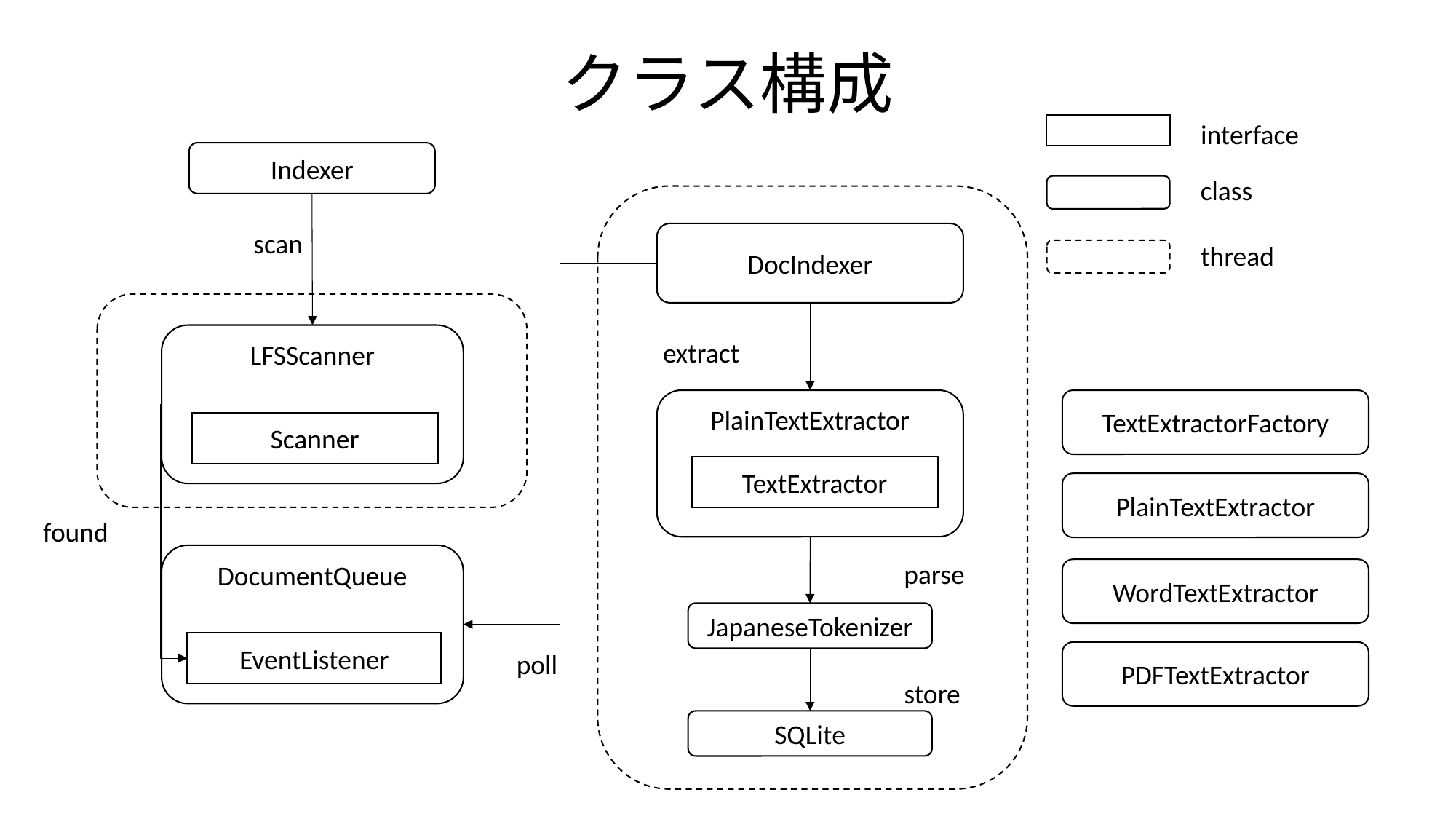

# クラス構成
interface

Indexer
class

scan
DocIndexer
thread

LFSScanner
extract
PlainTextExtractor
TextExtractorFactory
Scanner
TextExtractor
PlainTextExtractor
found
DocumentQueue
parse
WordTextExtractor
JapaneseTokenizer
EventListener
poll
PDFTextExtractor
store
SQLite